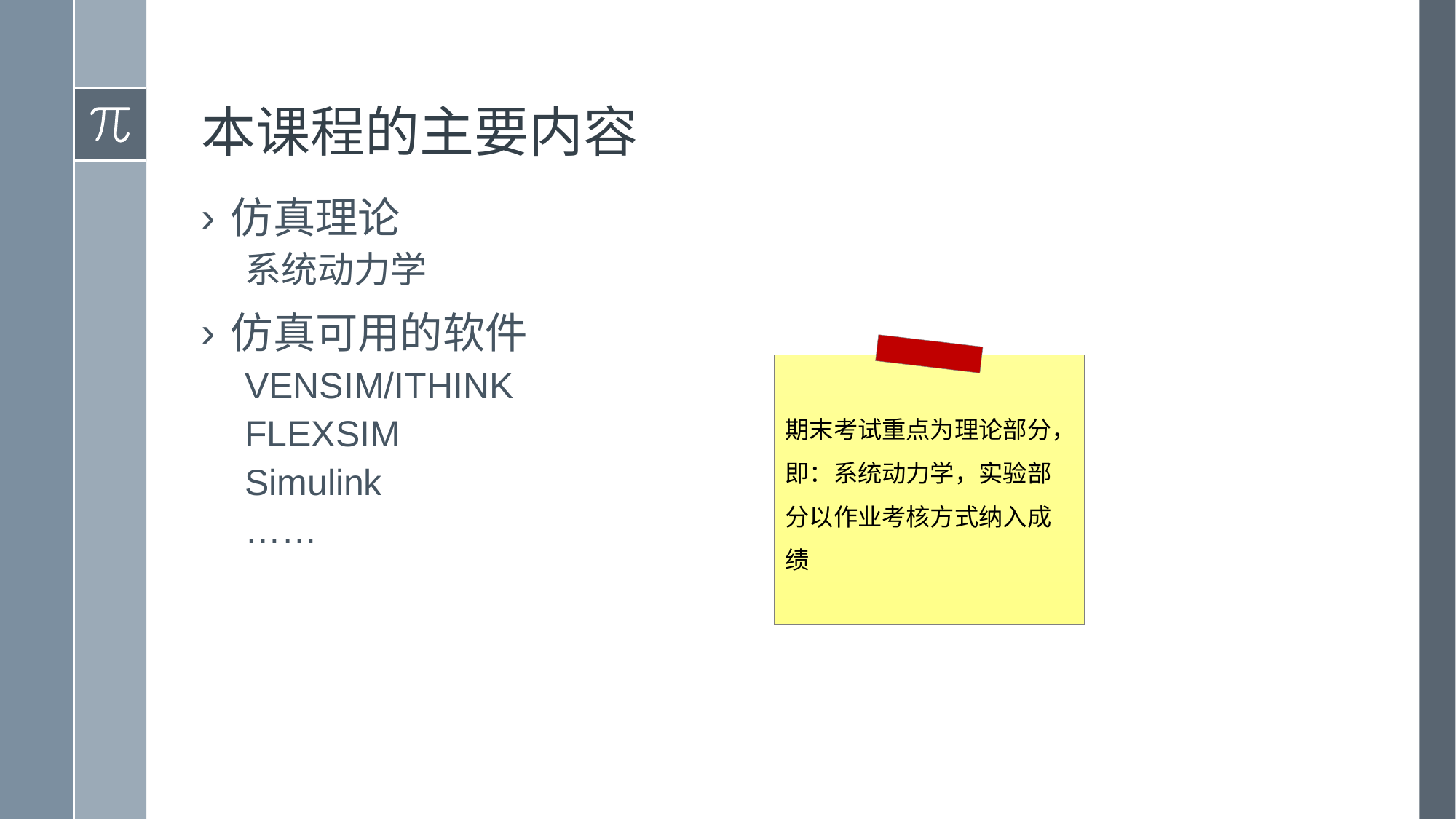

# 本课程的主要内容
仿真理论
系统动力学
仿真可用的软件
VENSIM/ITHINK
FLEXSIM
Simulink
……

期末考试重点为理论部分，即：系统动力学，实验部分以作业考核方式纳入成绩